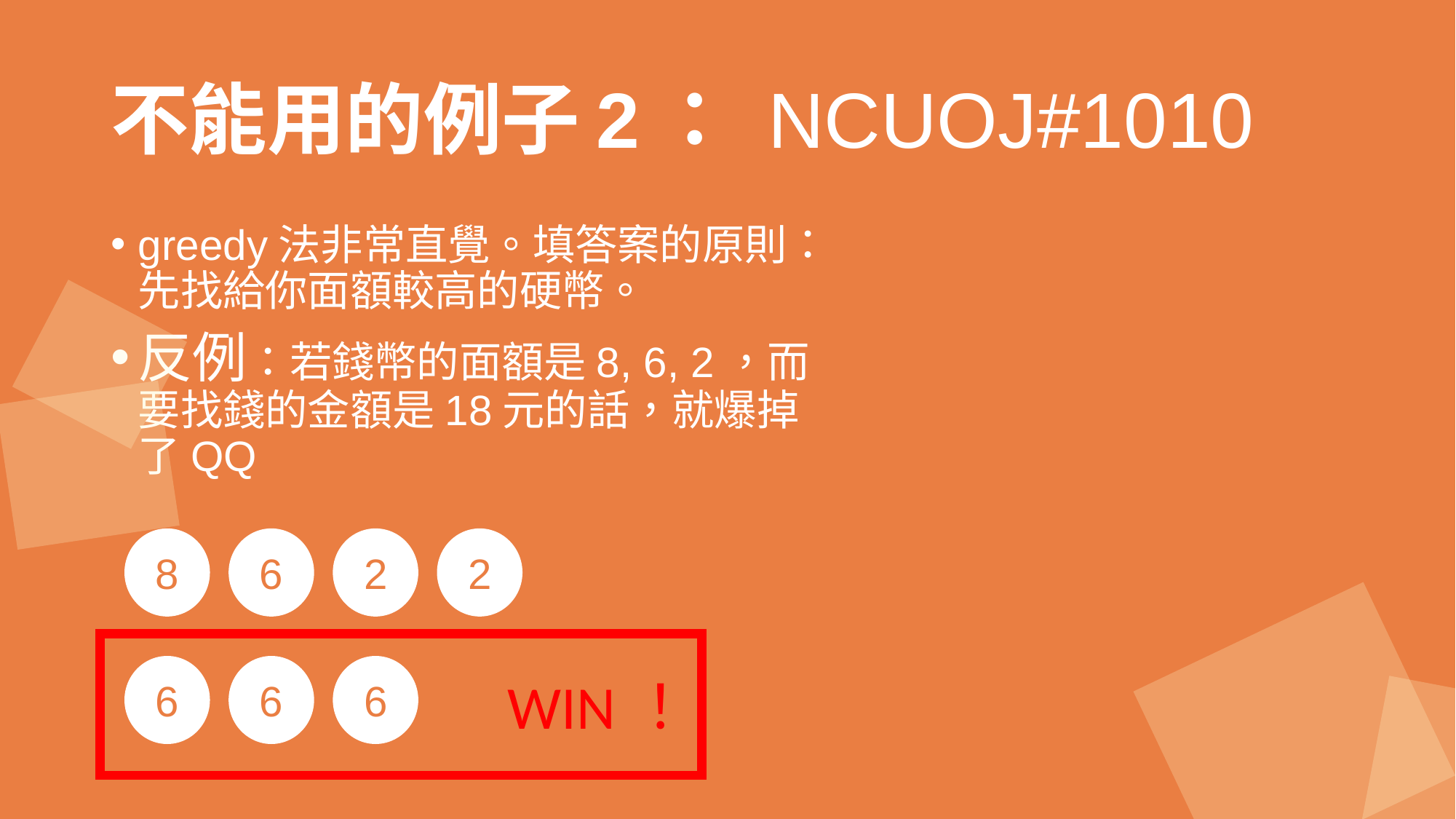

# 不能用的例子2： NCUOJ#1010
greedy法非常直覺。填答案的原則：先找給你面額較高的硬幣。
反例：若錢幣的面額是8, 6, 2，而要找錢的金額是18元的話，就爆掉了QQ

8
6
2
2

WIN！
6
6
6